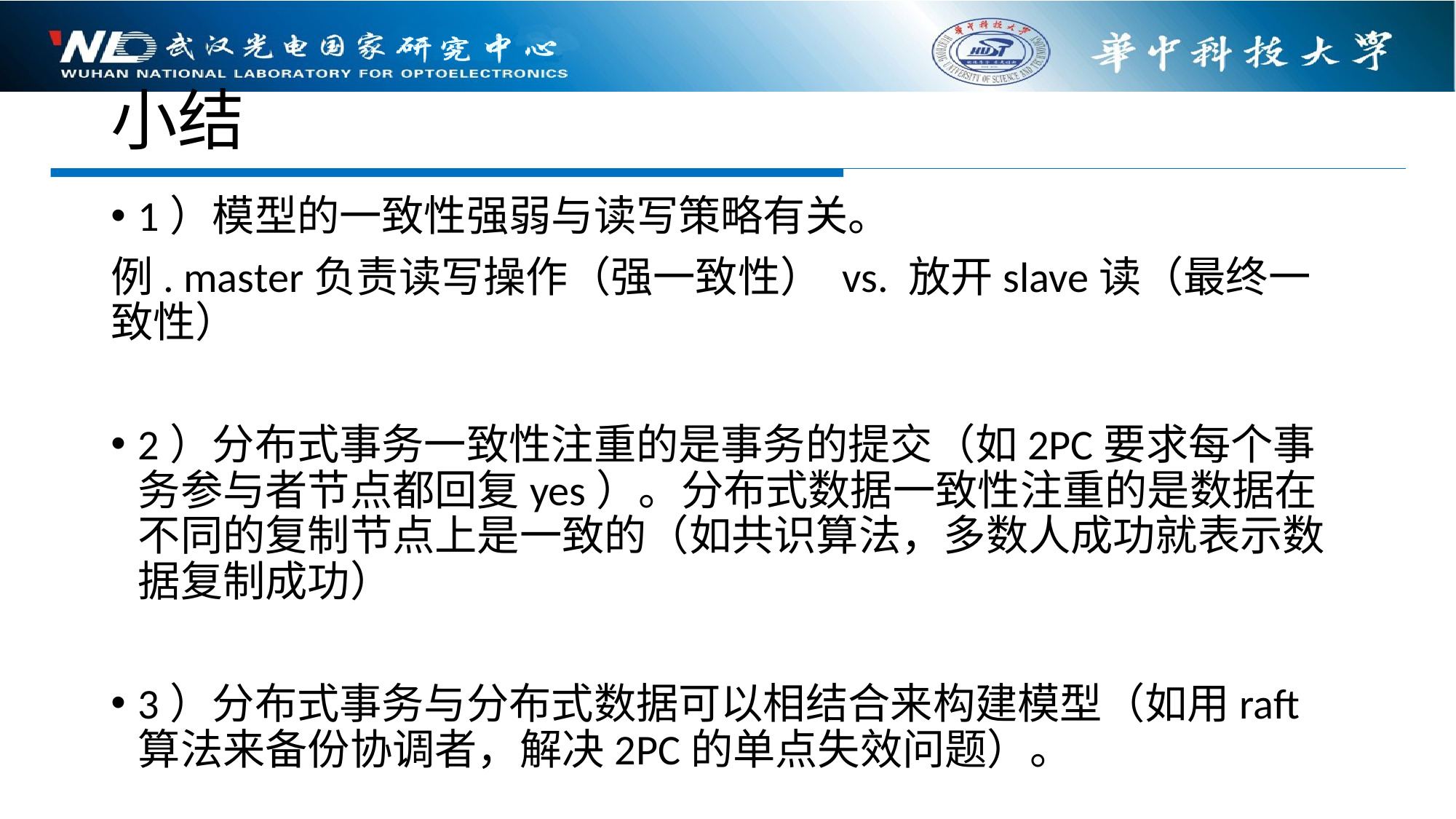

# 小结
1）模型的一致性强弱与读写策略有关。
例. master负责读写操作（强一致性） vs. 放开slave读（最终一致性）

2）分布式事务一致性注重的是事务的提交（如2PC要求每个事务参与者节点都回复yes）。分布式数据一致性注重的是数据在不同的复制节点上是一致的（如共识算法，多数人成功就表示数据复制成功）

3）分布式事务与分布式数据可以相结合来构建模型（如用raft算法来备份协调者，解决2PC的单点失效问题）。